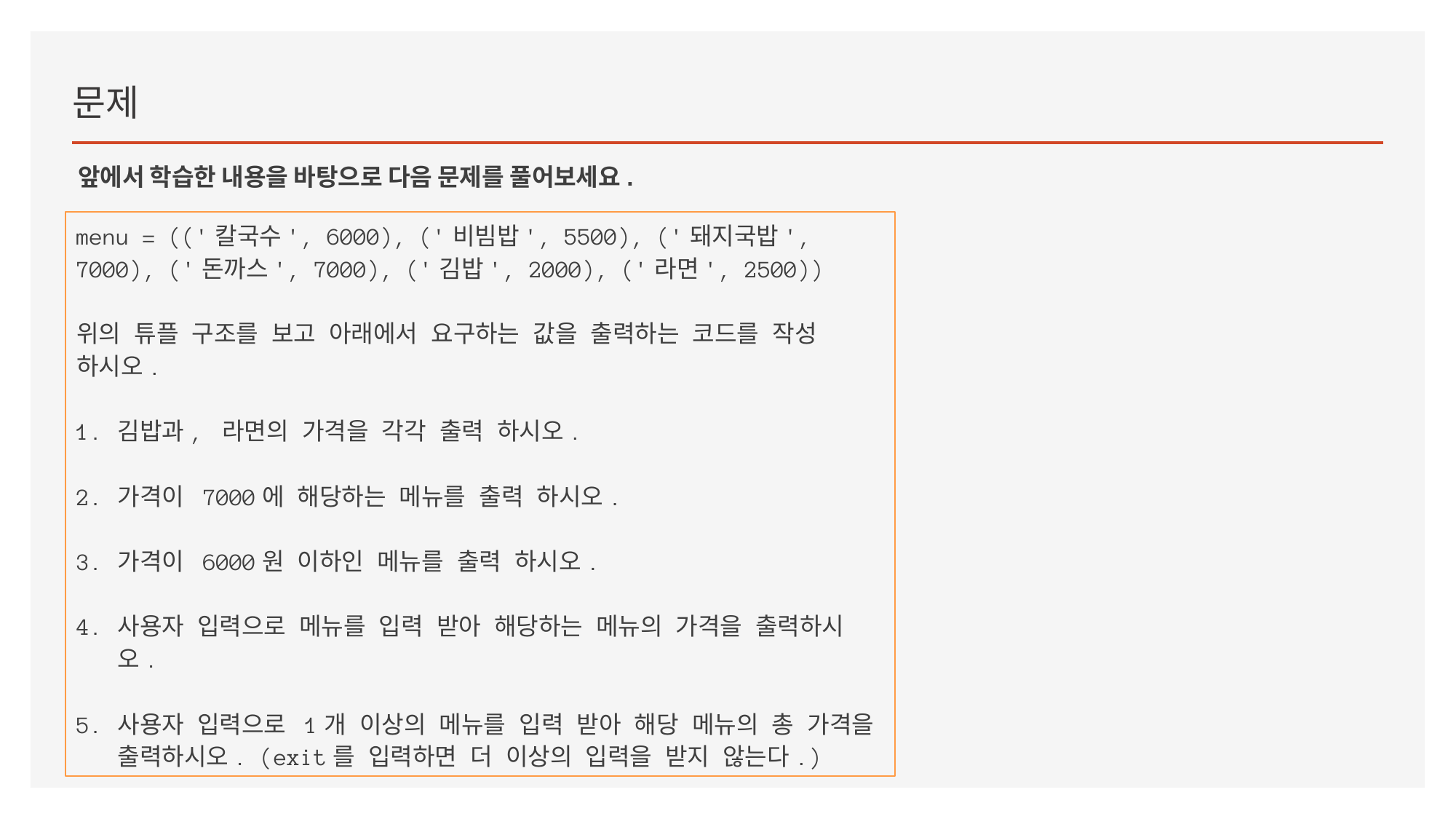

문제
앞에서 학습한 내용을 바탕으로 다음 문제를 풀어보세요.
menu = (('칼국수', 6000), ('비빔밥', 5500), ('돼지국밥', 7000), ('돈까스', 7000), ('김밥', 2000), ('라면', 2500))

위의 튜플 구조를 보고 아래에서 요구하는 값을 출력하는 코드를 작성 하시오.

김밥과, 라면의 가격을 각각 출력 하시오.

가격이 7000에 해당하는 메뉴를 출력 하시오.

가격이 6000원 이하인 메뉴를 출력 하시오.

사용자 입력으로 메뉴를 입력 받아 해당하는 메뉴의 가격을 출력하시오.

사용자 입력으로 1개 이상의 메뉴를 입력 받아 해당 메뉴의 총 가격을 출력하시오. (exit를 입력하면 더 이상의 입력을 받지 않는다.)